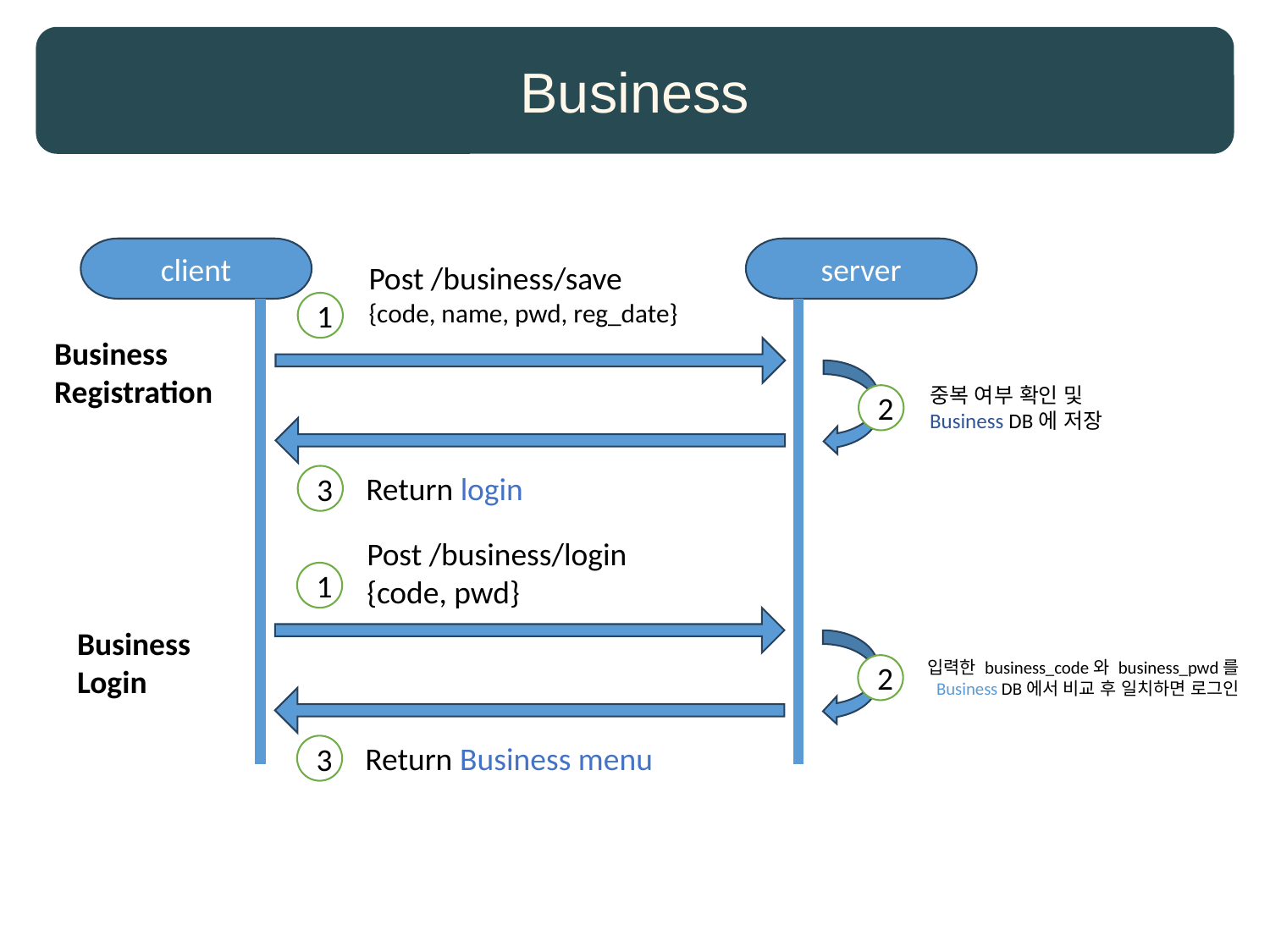

Business
client
server
Post /business/save
{code, name, pwd, reg_date}
1
Business
Registration

중복 여부 확인 및
Business DB에 저장
2

Return login
3
Post /business/login
{code, pwd}
1

Business
Login

입력한 business_code와 business_pwd를
 Business DB에서 비교 후 일치하면 로그인
2

Return Business menu
3